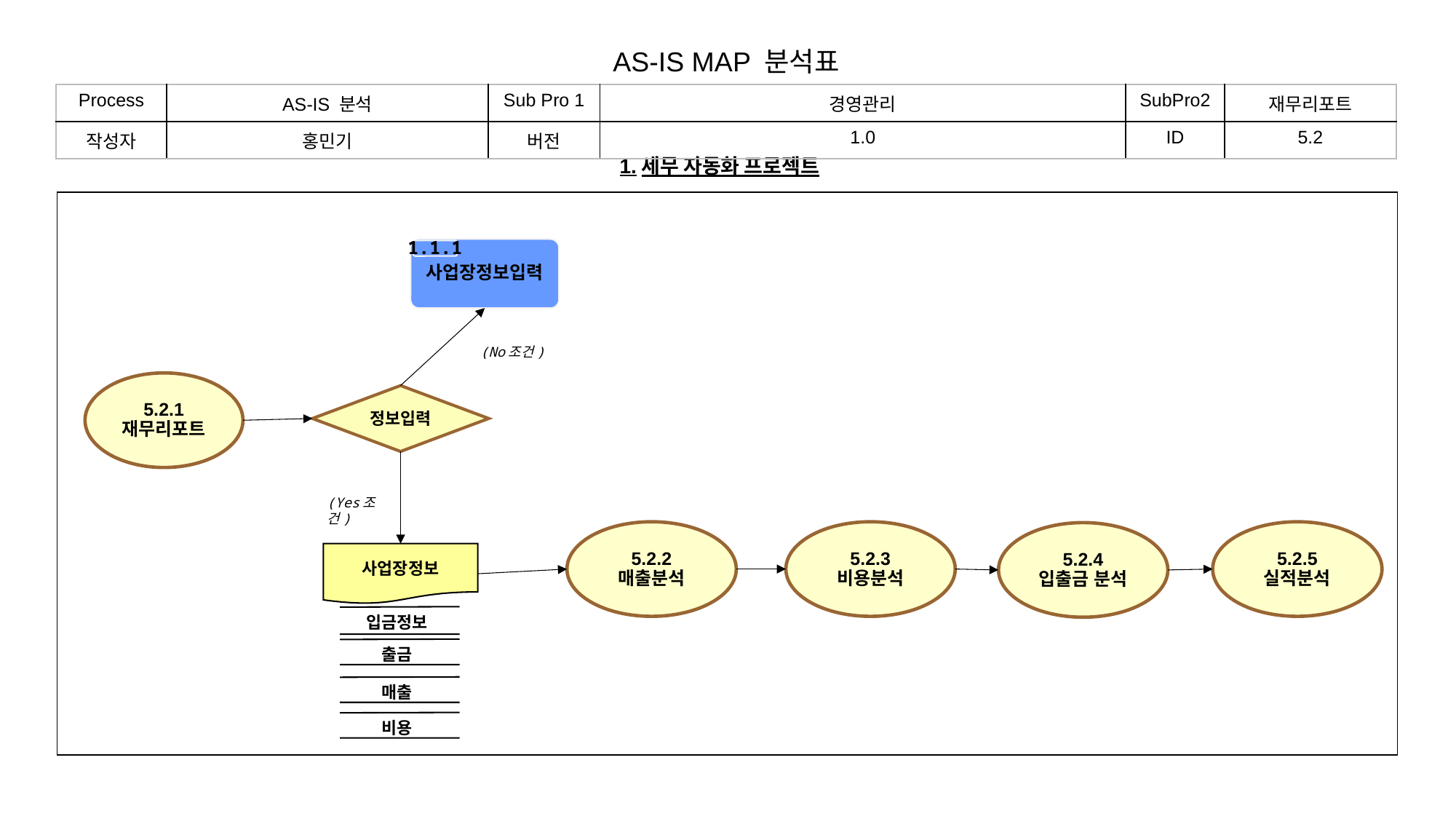

| AS-IS MAP 분석표 |
| --- |
| Process | AS-IS 분석 | Sub Pro 1 | 경영관리 | SubPro2 | 재무리포트 |
| --- | --- | --- | --- | --- | --- |
| 작성자 | 홍민기 | 버전 | 1.0 | ID | 5.2 |
1.세무 자동화 프로젝트

사업장정보입력
1.1.1
(No조건)
5.2.1
재무리포트
정보입력
(Yes조건)
5.2.2
매출분석
5.2.3
비용분석
5.2.5
실적분석
5.2.4
입출금 분석
사업장정보
입금정보

출금

매출

비용